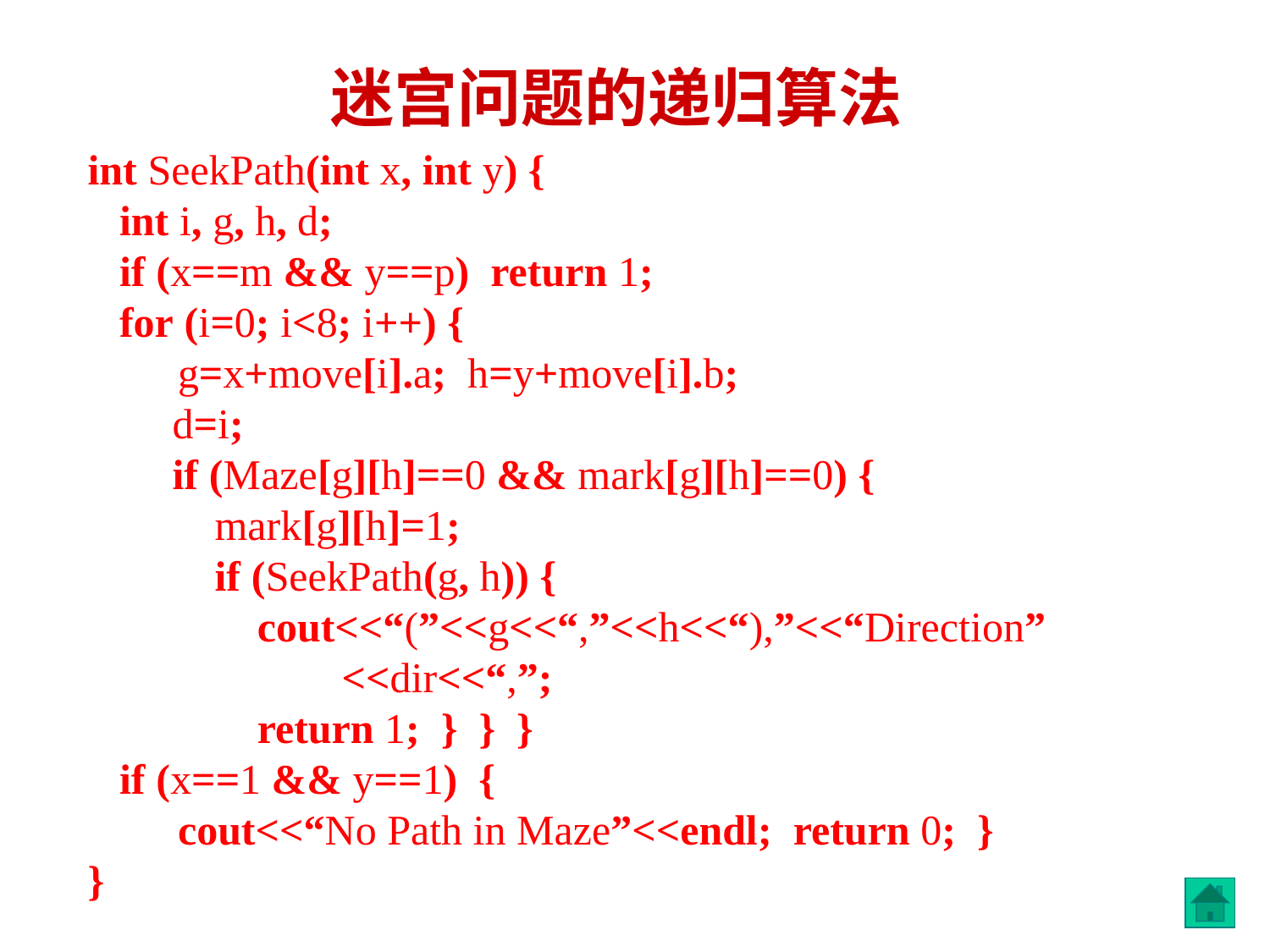

迷宫问题的递归算法
int SeekPath(int x, int y) {
   int i, g, h, d;
   if (x==m && y==p)  return 1;
   for (i=0; i<8; i++) {
	    g=x+move[i].a;  h=y+move[i].b;
        d=i;
        if (Maze[g][h]==0 && mark[g][h]==0) {
            mark[g][h]=1;
            if (SeekPath(g, h)) {
                cout<<“(”<<g<<“,”<<h<<“),”<<“Direction”
                        <<dir<<“,”;
                return 1;  }  }  }
   if (x==1 && y==1)  {
	    cout<<“No Path in Maze”<<endl;  return 0;  }
}